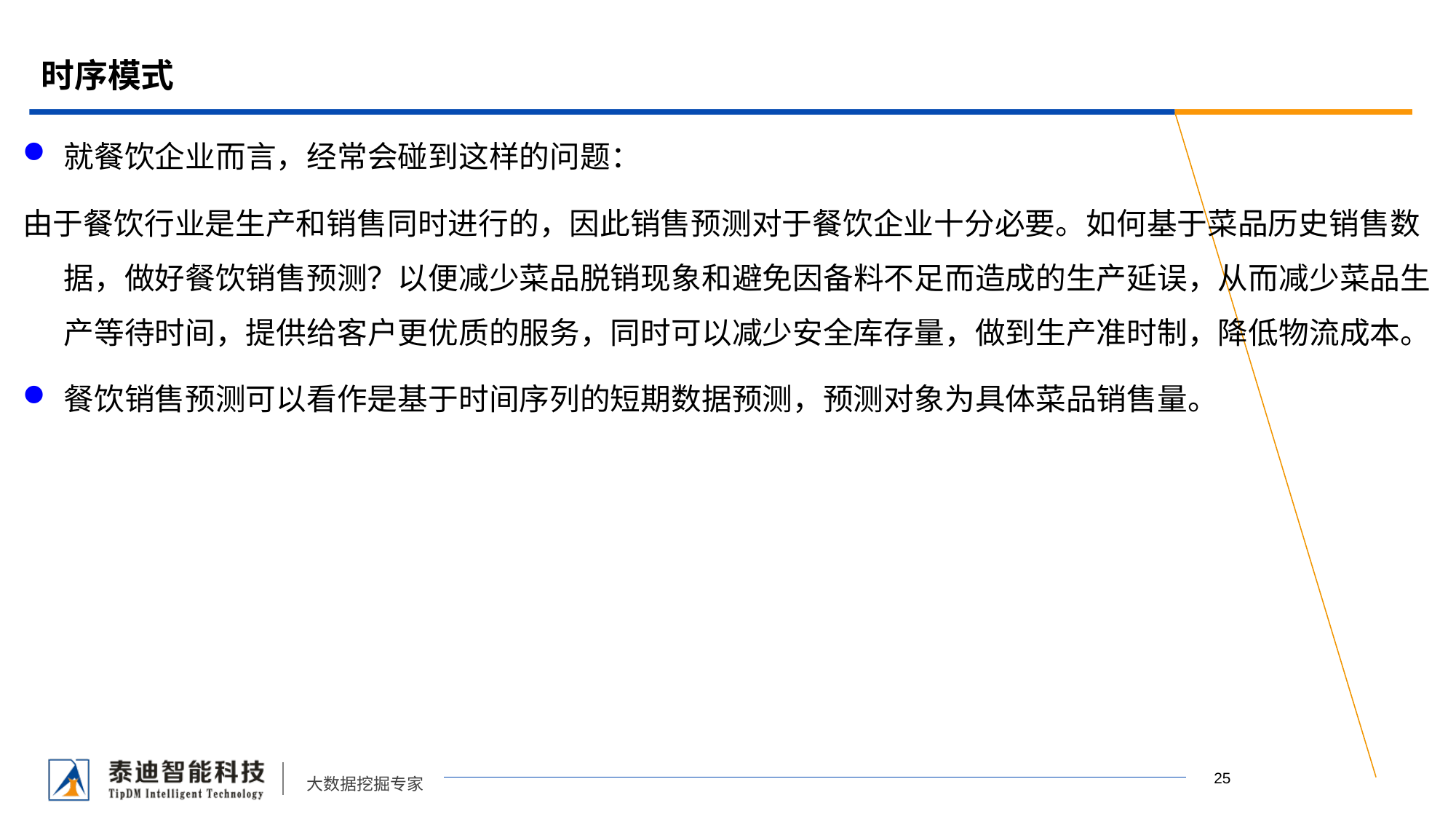

# 时序模式
就餐饮企业而言，经常会碰到这样的问题：
由于餐饮行业是生产和销售同时进行的，因此销售预测对于餐饮企业十分必要。如何基于菜品历史销售数据，做好餐饮销售预测？以便减少菜品脱销现象和避免因备料不足而造成的生产延误，从而减少菜品生产等待时间，提供给客户更优质的服务，同时可以减少安全库存量，做到生产准时制，降低物流成本。
餐饮销售预测可以看作是基于时间序列的短期数据预测，预测对象为具体菜品销售量。